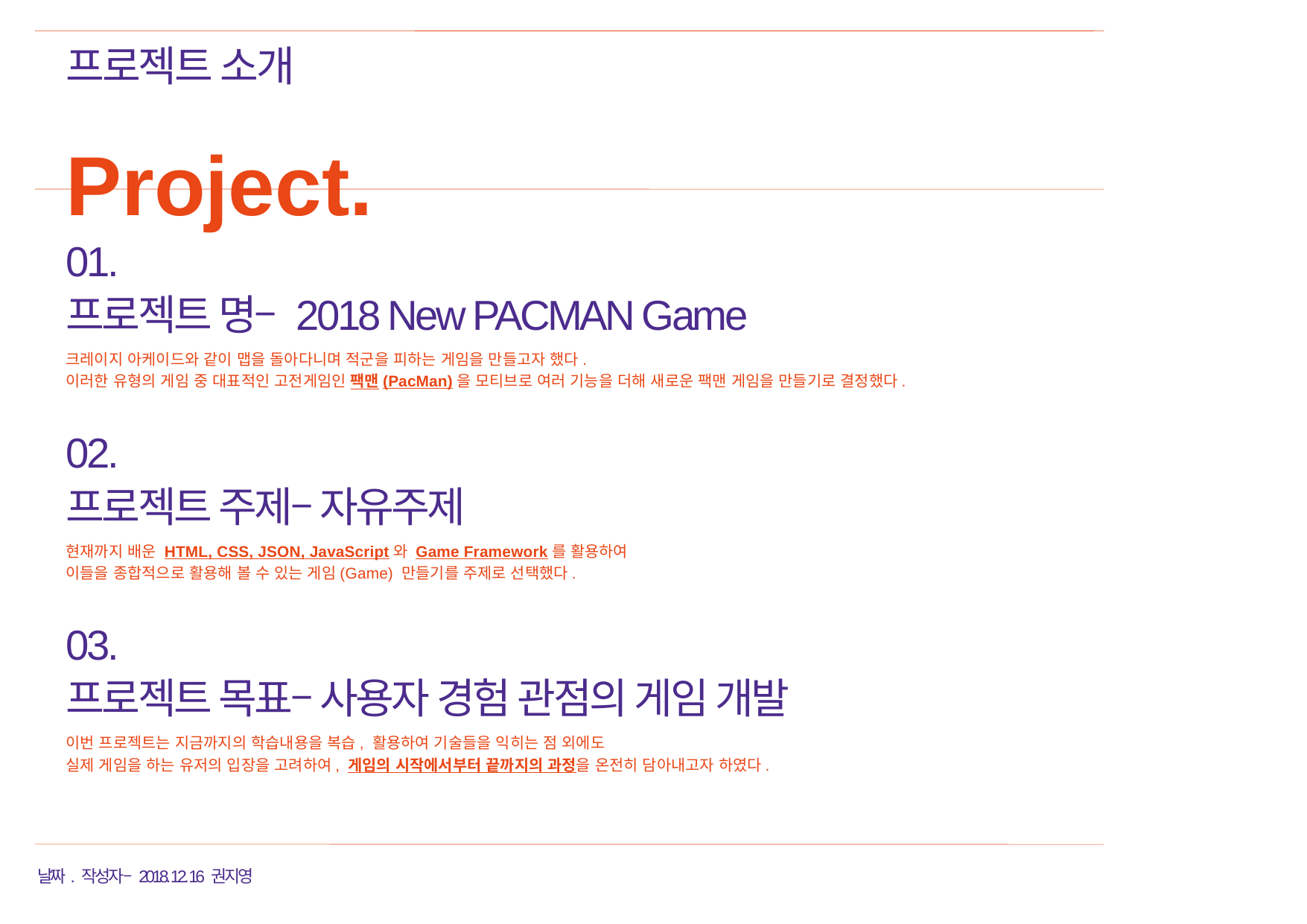

프로젝트 소개
Project.
01.
프로젝트 명– 2018 New PACMAN Game

my
app.
design

크레이지 아케이드와 같이 맵을 돌아다니며 적군을 피하는 게임을 만들고자 했다.
이러한 유형의 게임 중 대표적인 고전게임인 팩맨(PacMan)을 모티브로 여러 기능을 더해 새로운 팩맨 게임을 만들기로 결정했다.
02.
프로젝트 주제– 자유주제
현재까지 배운 HTML, CSS, JSON, JavaScript와 Game Framework를 활용하여
이들을 종합적으로 활용해 볼 수 있는 게임(Game) 만들기를 주제로 선택했다.
03.
프로젝트 목표– 사용자 경험 관점의 게임 개발
이번 프로젝트는 지금까지의 학습내용을 복습, 활용하여 기술들을 익히는 점 외에도
실제 게임을 하는 유저의 입장을 고려하여, 게임의 시작에서부터 끝까지의 과정을 온전히 담아내고자 하였다.

날짜. 작성자 – 2018. 12. 16 권지영